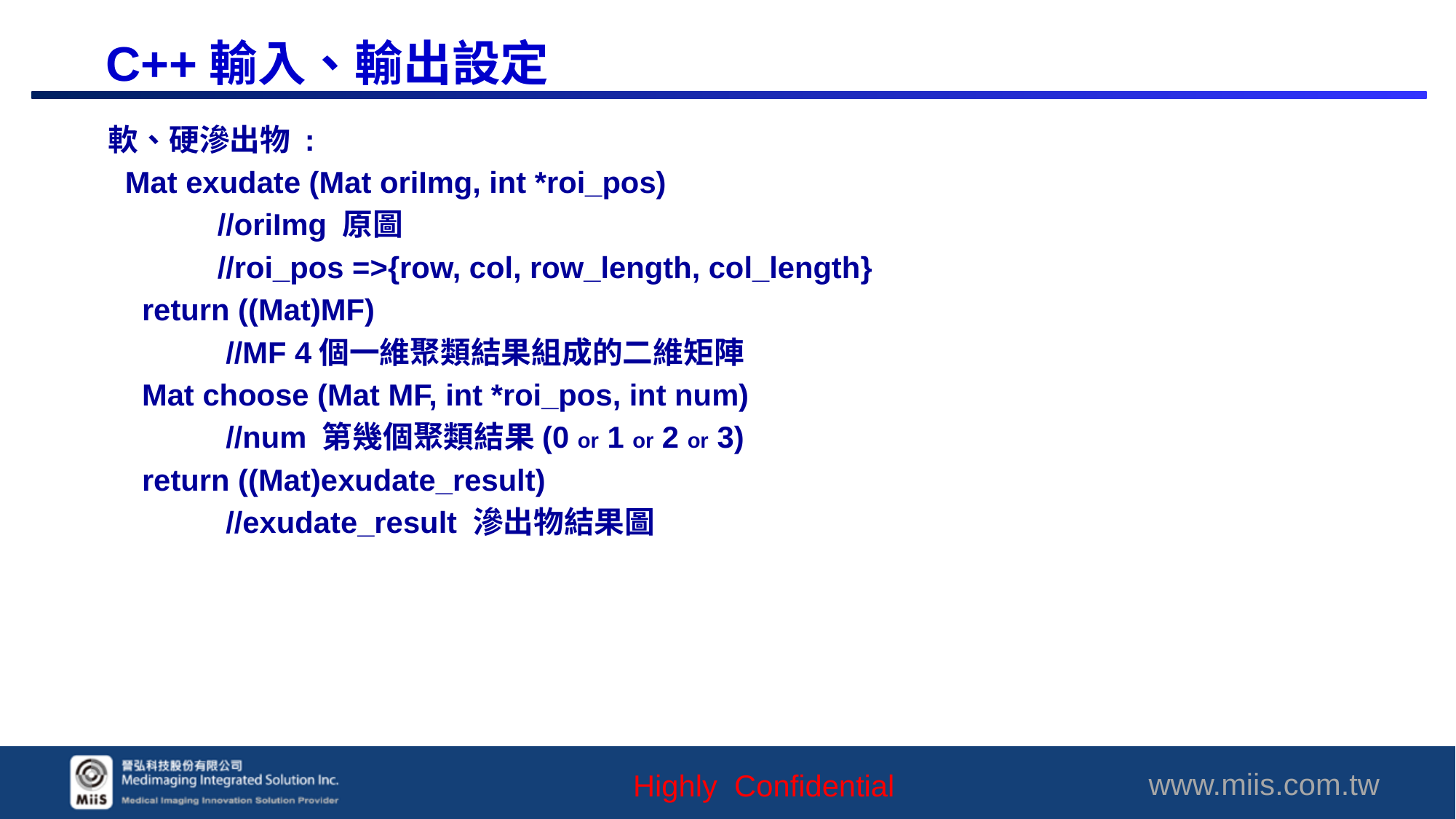

# C++輸入、輸出設定
軟、硬滲出物 :
  Mat exudate (Mat oriImg, int *roi_pos)
	//oriImg 原圖
  	//roi_pos =>{row, col, row_length, col_length}
    return ((Mat)MF)
	 //MF 4個一維聚類結果組成的二維矩陣
    Mat choose (Mat MF, int *roi_pos, int num)
	 //num 第幾個聚類結果(0 or 1 or 2 or 3)
    return ((Mat)exudate_result)
	 //exudate_result 滲出物結果圖